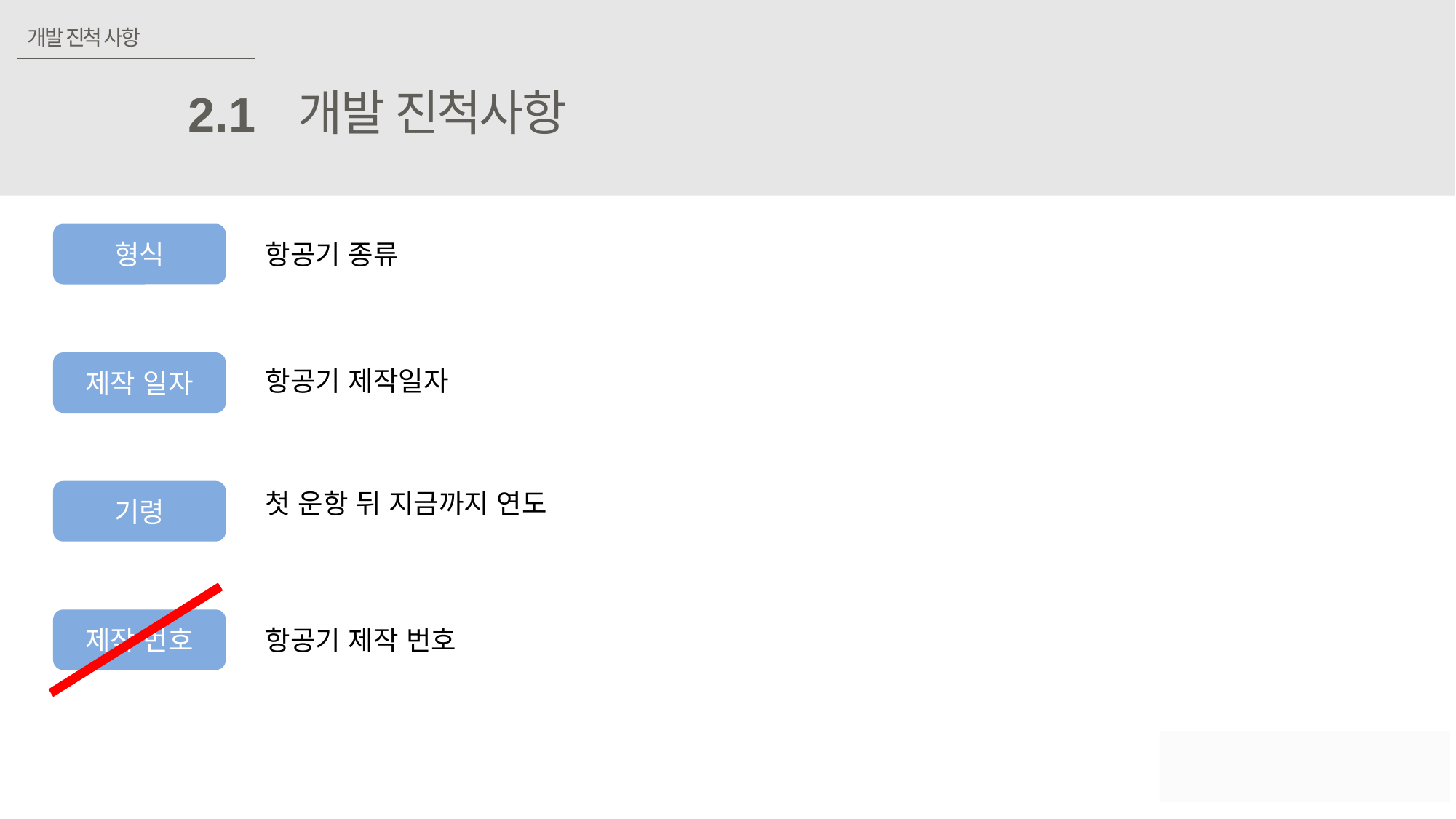

개발 진척 사항
개발 진척사항
2.1
형식
항공기 종류
제작 일자
항공기 제작일자
기령
첫 운항 뒤 지금까지 연도
제작 번호
항공기 제작 번호